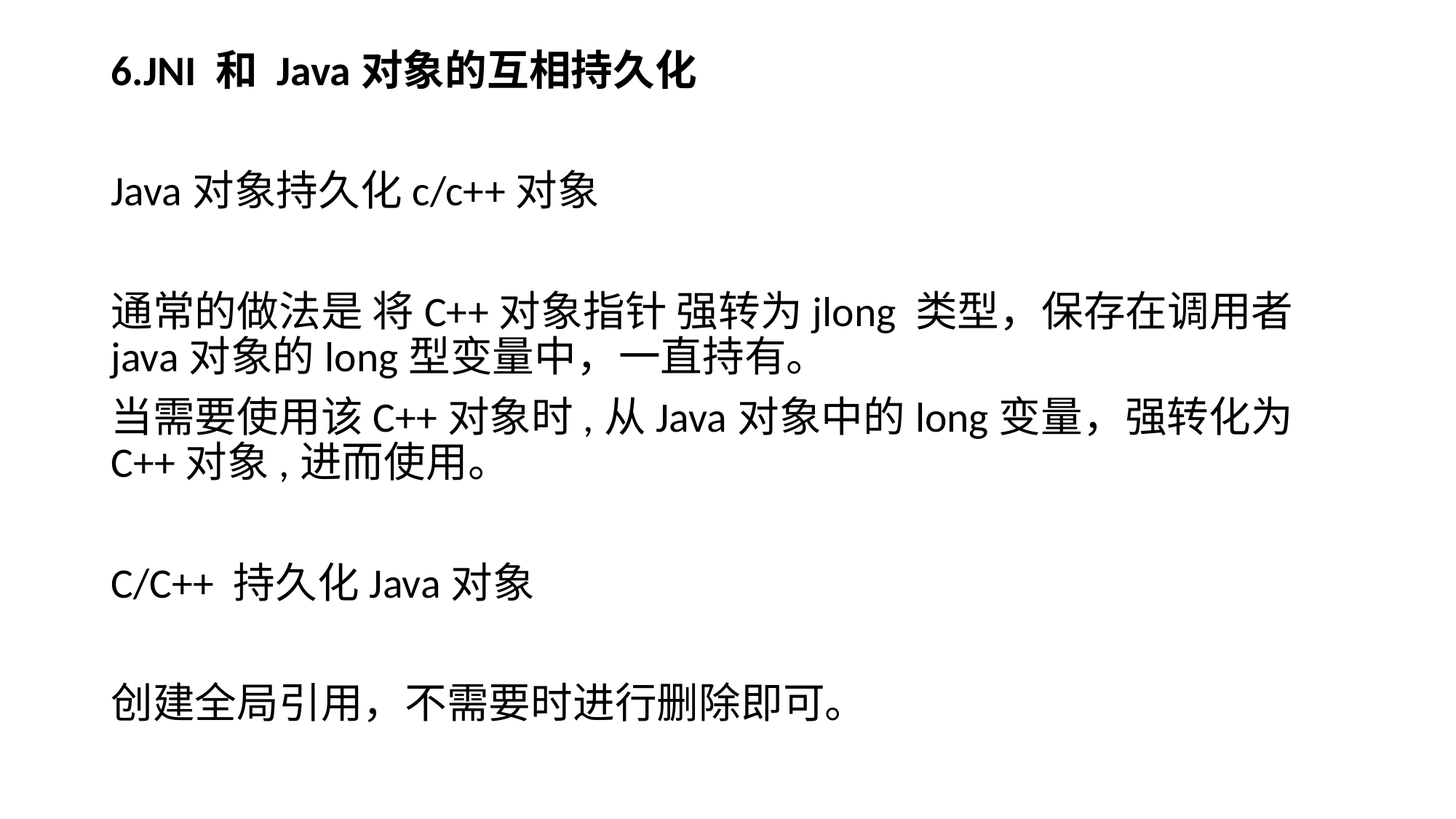

6.JNI 和 Java对象的互相持久化

Java对象持久化c/c++对象

通常的做法是 将C++对象指针 强转为jlong 类型，保存在调用者java对象的long型变量中，一直持有。
当需要使用该C++对象时,从Java对象中的long变量，强转化为C++对象,进而使用。

C/C++ 持久化Java对象

创建全局引用，不需要时进行删除即可。